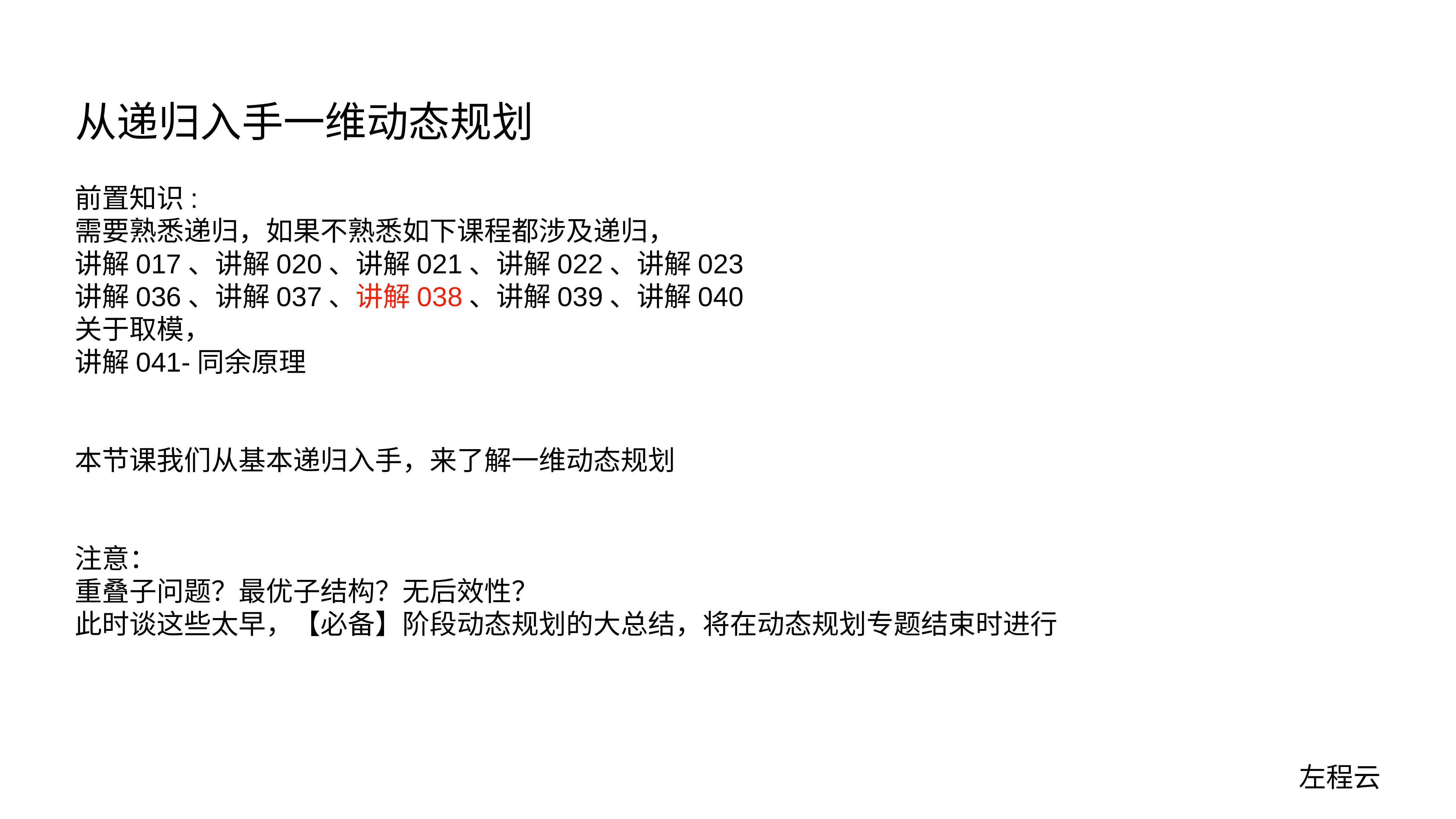

# 从递归入手一维动态规划
前置知识:
需要熟悉递归，如果不熟悉如下课程都涉及递归，
讲解017、讲解020、讲解021、讲解022、讲解023
讲解036、讲解037、讲解038、讲解039、讲解040
关于取模，
讲解041-同余原理

本节课我们从基本递归入手，来了解一维动态规划

注意：
重叠子问题？最优子结构？无后效性？
此时谈这些太早，【必备】阶段动态规划的大总结，将在动态规划专题结束时进行
左程云